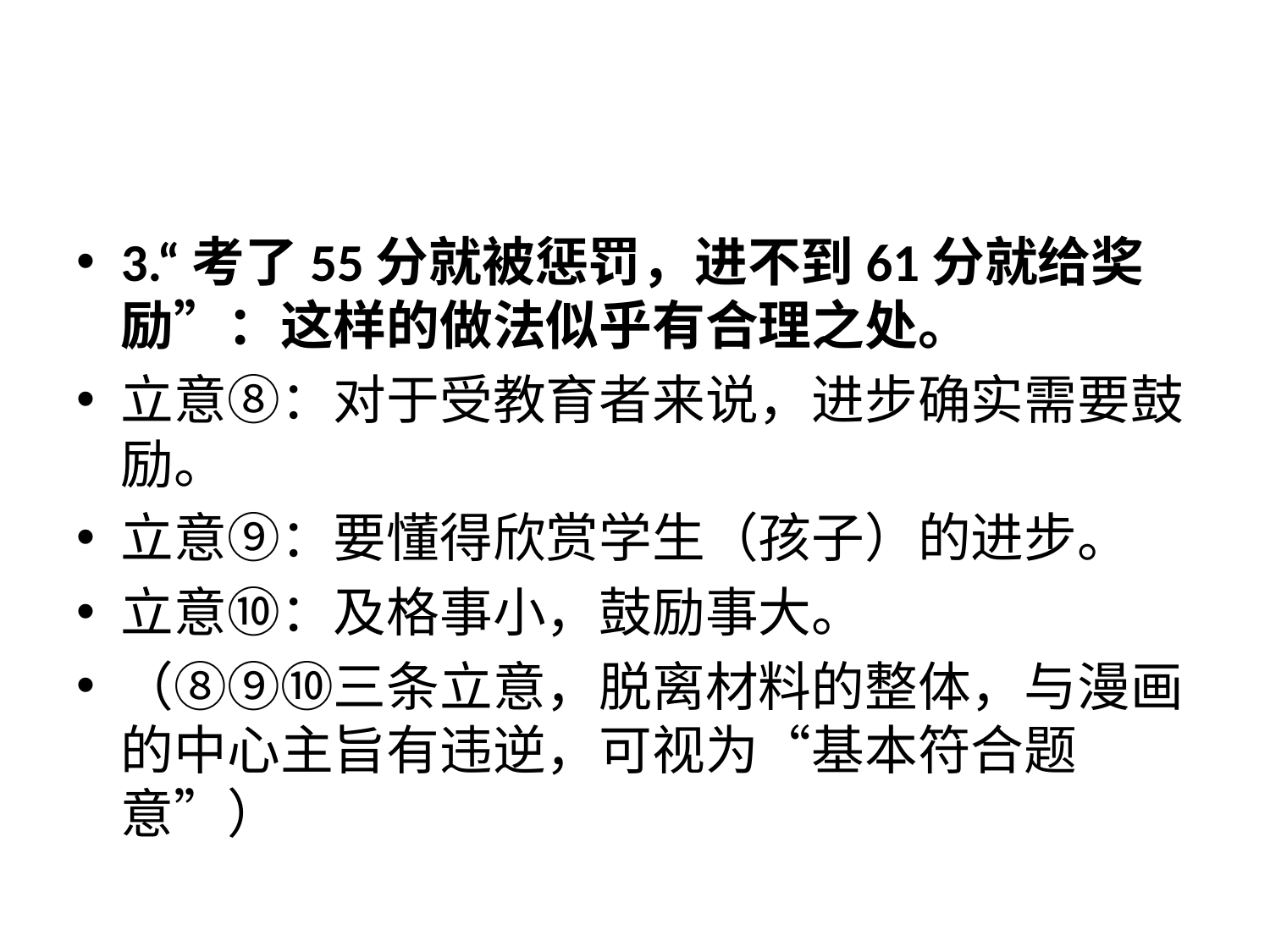

#
3.“考了55分就被惩罚，进不到61分就给奖励”：这样的做法似乎有合理之处。
立意⑧：对于受教育者来说，进步确实需要鼓励。
立意⑨：要懂得欣赏学生（孩子）的进步。
立意⑩：及格事小，鼓励事大。
（⑧⑨⑩三条立意，脱离材料的整体，与漫画的中心主旨有违逆，可视为“基本符合题意”）